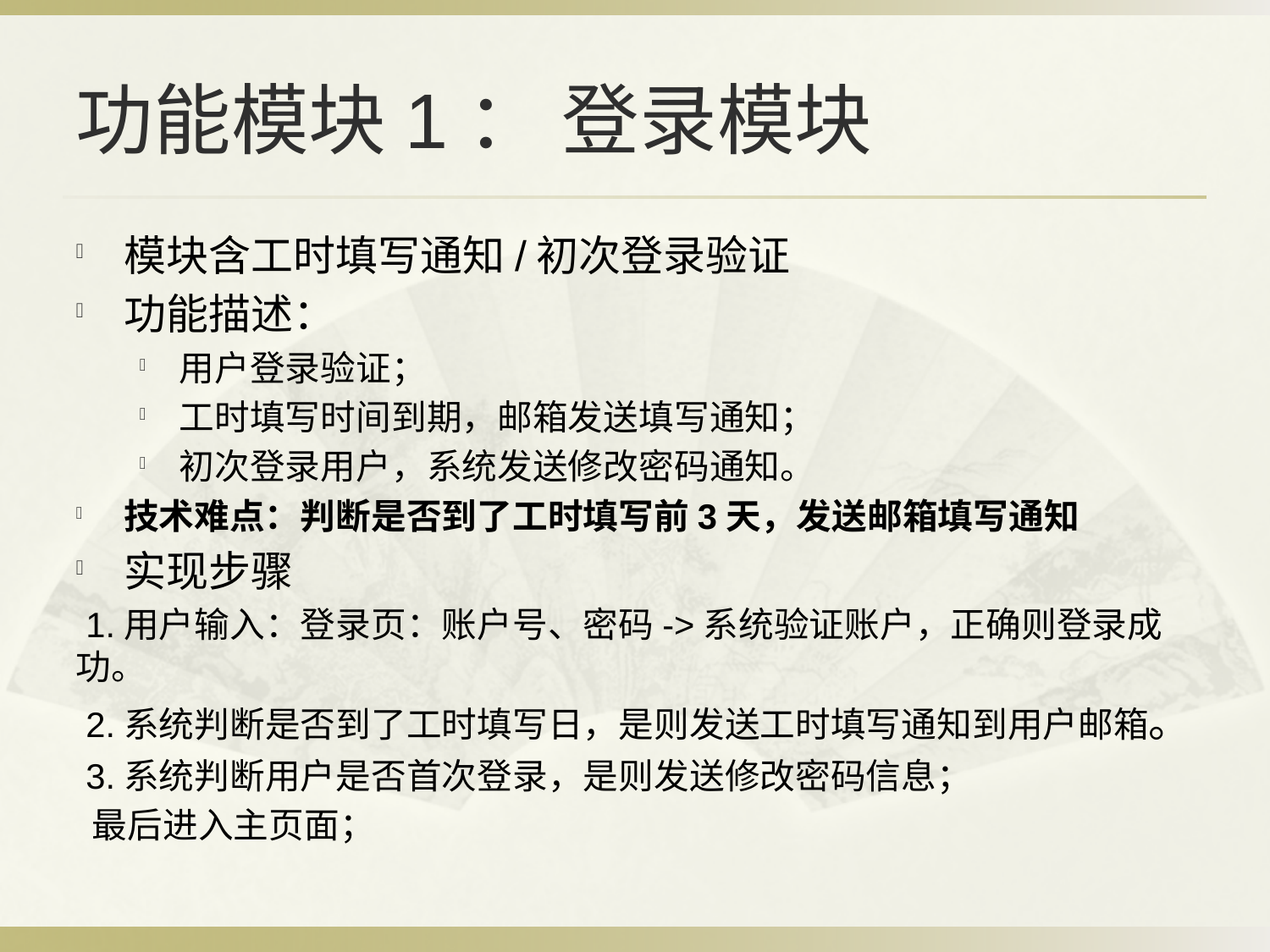

# 功能模块1： 登录模块
模块含工时填写通知/初次登录验证
功能描述：
用户登录验证；
工时填写时间到期，邮箱发送填写通知；
初次登录用户，系统发送修改密码通知。
技术难点：判断是否到了工时填写前3天，发送邮箱填写通知
实现步骤
 1.用户输入：登录页：账户号、密码->系统验证账户，正确则登录成功。
 2.系统判断是否到了工时填写日，是则发送工时填写通知到用户邮箱。
 3.系统判断用户是否首次登录，是则发送修改密码信息；
 最后进入主页面；